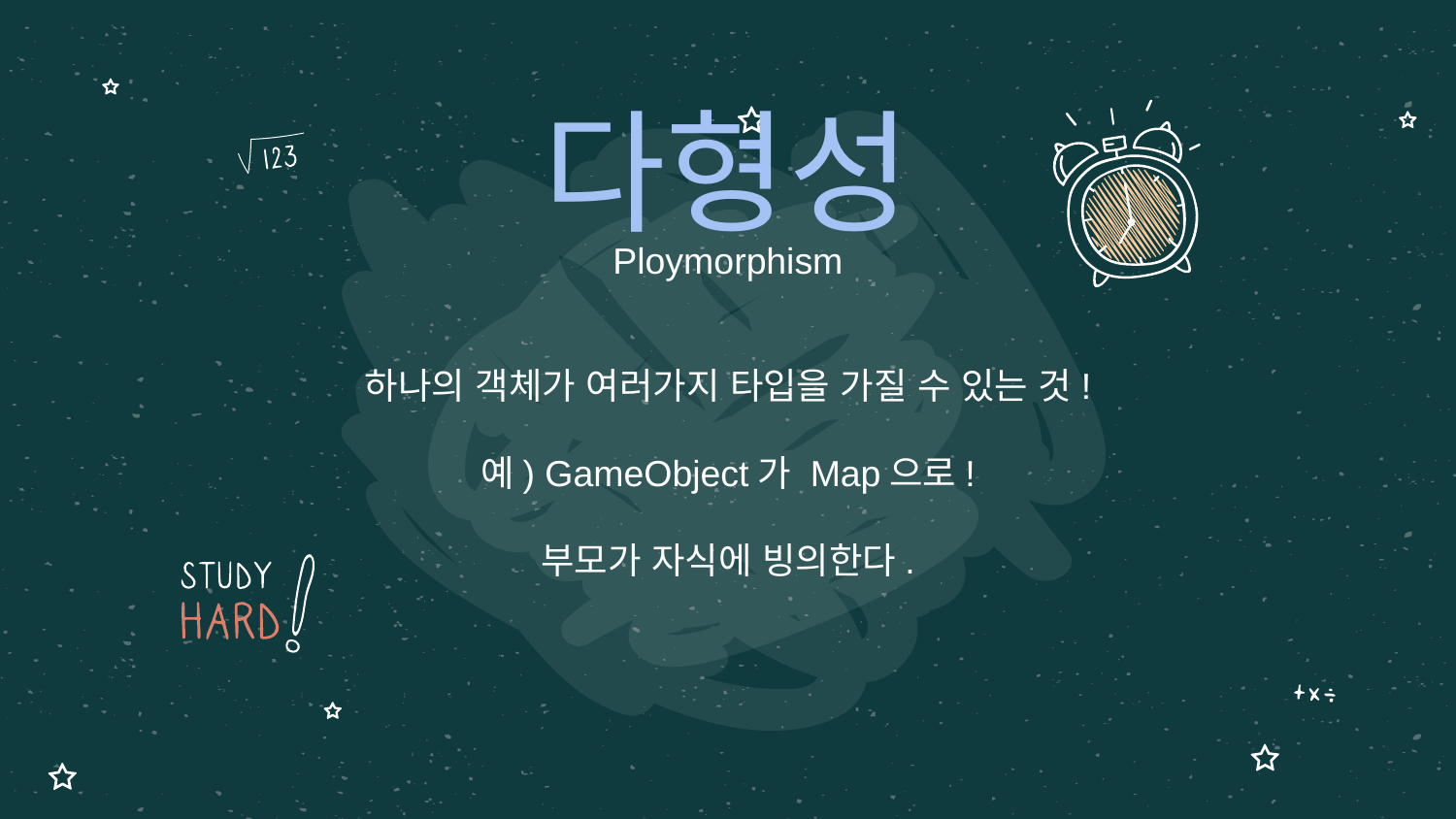

# 다형성

Ploymorphism
하나의 객체가 여러가지 타입을 가질 수 있는 것!

예) GameObject가 Map으로!

부모가 자식에 빙의한다.